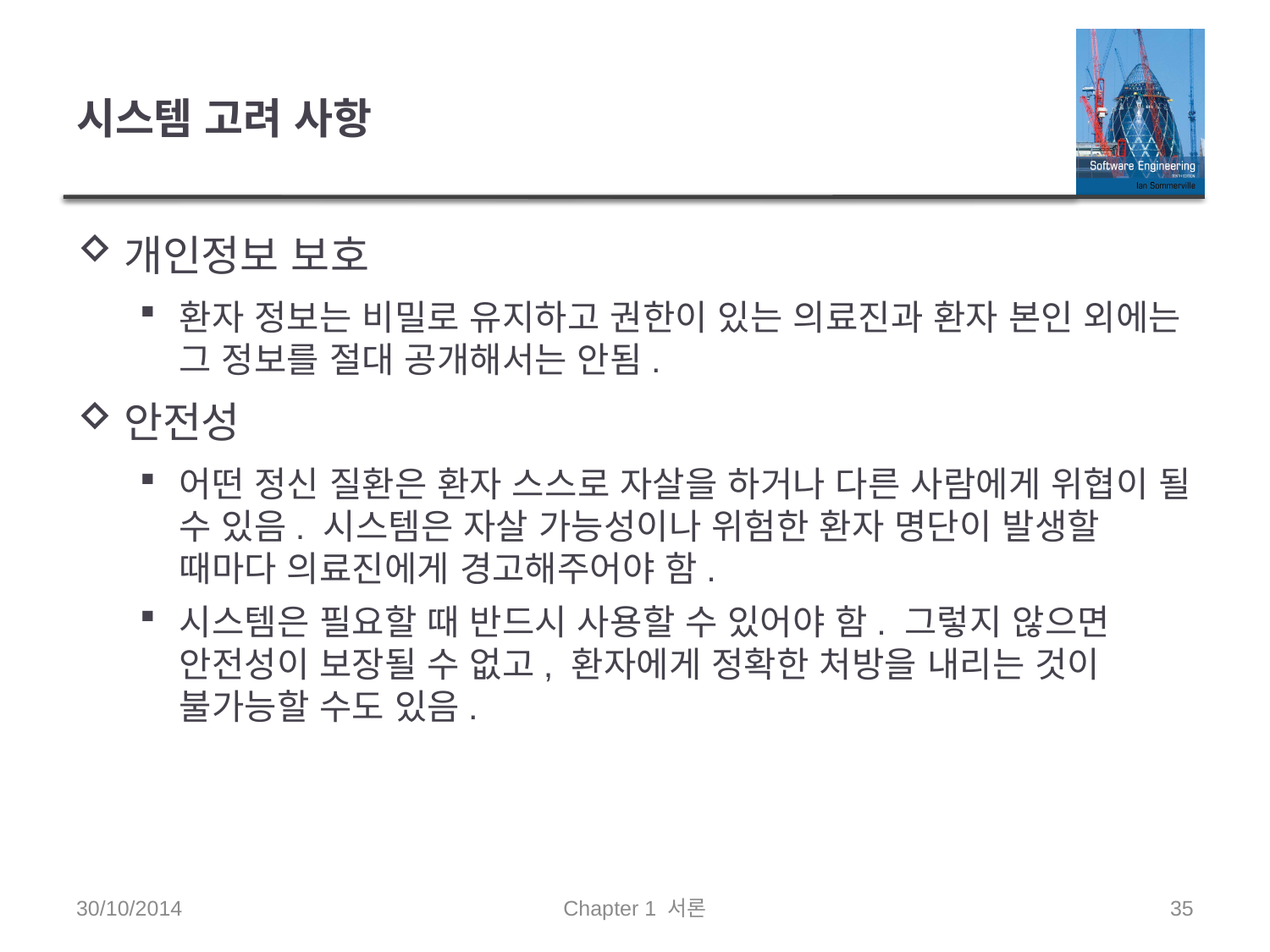

# 시스템 고려 사항
개인정보 보호
환자 정보는 비밀로 유지하고 권한이 있는 의료진과 환자 본인 외에는 그 정보를 절대 공개해서는 안됨.
안전성
어떤 정신 질환은 환자 스스로 자살을 하거나 다른 사람에게 위협이 될 수 있음. 시스템은 자살 가능성이나 위험한 환자 명단이 발생할 때마다 의료진에게 경고해주어야 함.
시스템은 필요할 때 반드시 사용할 수 있어야 함. 그렇지 않으면 안전성이 보장될 수 없고, 환자에게 정확한 처방을 내리는 것이 불가능할 수도 있음.
30/10/2014
Chapter 1 서론
35